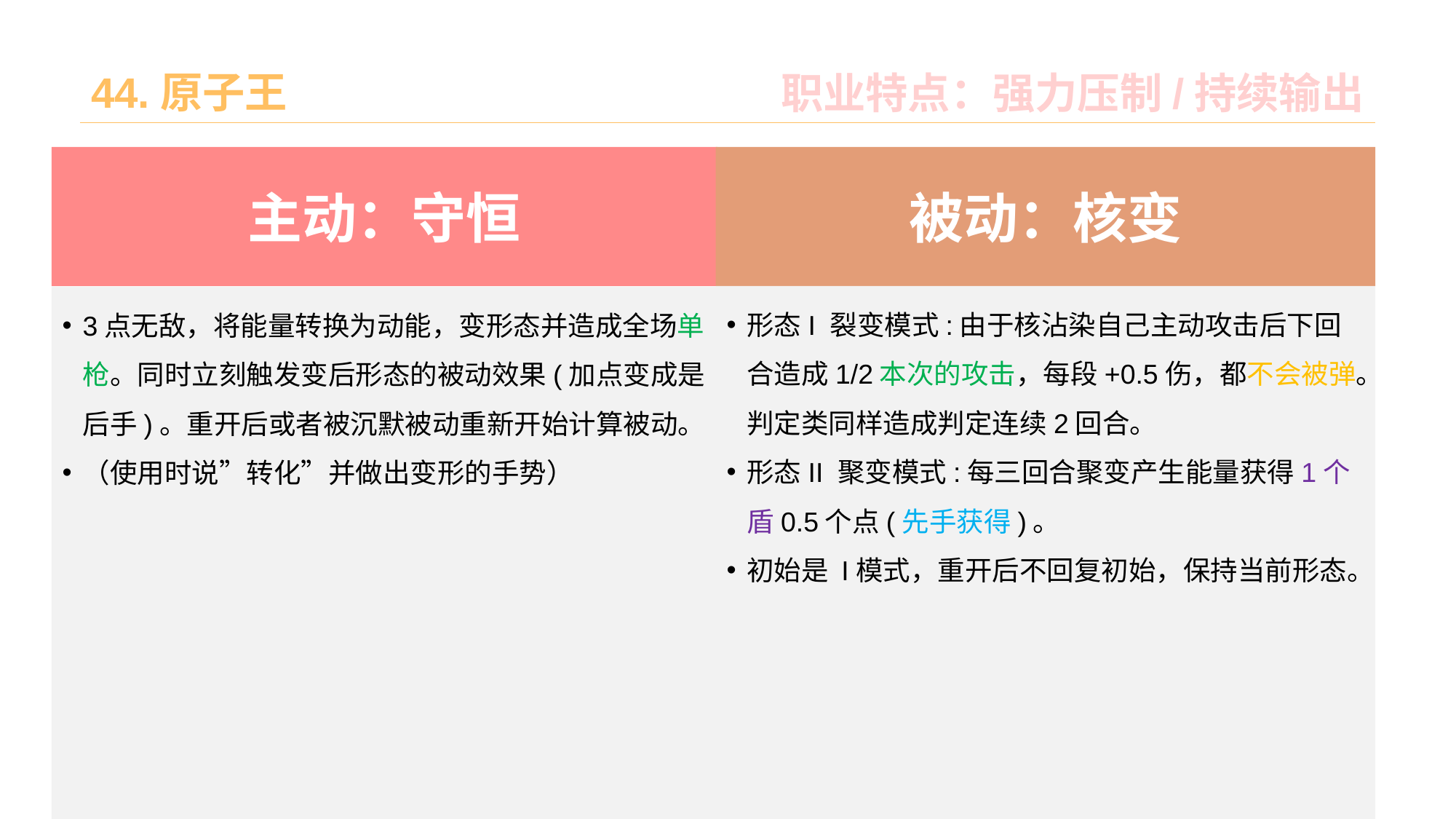

# 44.原子王
职业特点：强力压制/持续输出
被动：核变
主动：守恒
形态I 裂变模式:由于核沾染自己主动攻击后下回合造成1/2本次的攻击，每段+0.5伤，都不会被弹。判定类同样造成判定连续2回合。
形态II 聚变模式:每三回合聚变产生能量获得1个盾0.5个点(先手获得)。
初始是 I模式，重开后不回复初始，保持当前形态。
3点无敌，将能量转换为动能，变形态并造成全场单枪。同时立刻触发变后形态的被动效果(加点变成是后手)。重开后或者被沉默被动重新开始计算被动。
（使用时说”转化”并做出变形的手势）